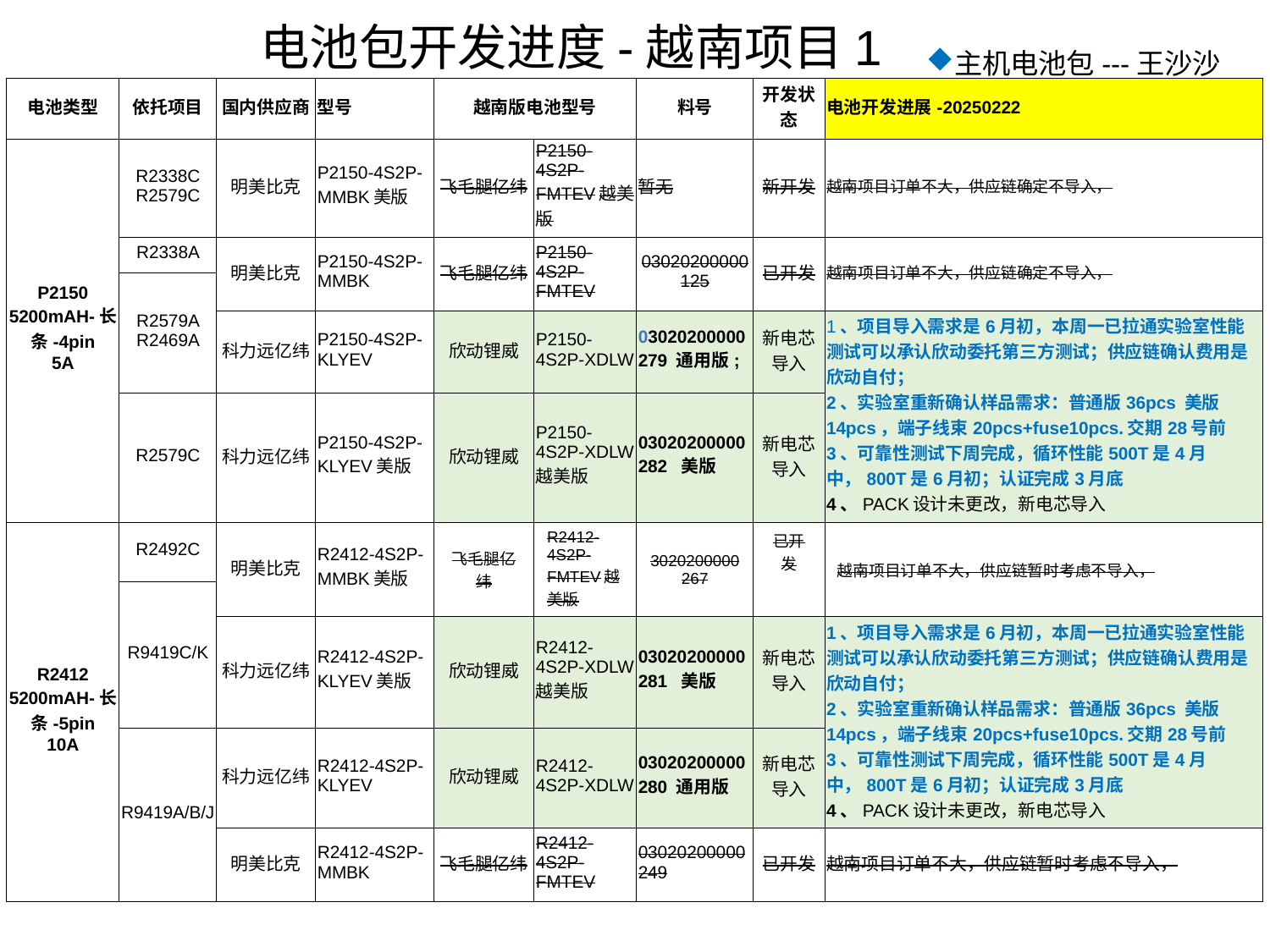

# 电池包开发进度-越南项目1
主机电池包---王沙沙
| 电池类型 | 依托项目 | 国内供应商 | 型号 | 越南版电池型号 |  | 料号 | 开发状态 | 电池开发进展-20250222 |
| --- | --- | --- | --- | --- | --- | --- | --- | --- |
| P2150 5200mAH-长条-4pin 5A | R2338C R2579C | 明美比克 | P2150-4S2P-MMBK美版 | 飞毛腿亿纬 | P2150-4S2P-FMTEV越美版 | 暂无 | 新开发 | 越南项目订单不大，供应链确定不导入， |
|  | R2338A | 明美比克 | P2150-4S2P-MMBK | 飞毛腿亿纬 | P2150-4S2P-FMTEV | 03020200000125 | 已开发 | 越南项目订单不大，供应链确定不导入， |
|  | R2579A R2469A |  |  |  |  |  |  |  |
|  |  | 科力远亿纬 | P2150-4S2P-KLYEV | 欣动锂威 | P2150-4S2P-XDLW | 03020200000279 通用版; | 新电芯导入 | 1、项目导入需求是6月初，本周一已拉通实验室性能测试可以承认欣动委托第三方测试；供应链确认费用是欣动自付； 2、实验室重新确认样品需求：普通版36pcs 美版14pcs，端子线束20pcs+fuse10pcs.交期28号前 3、可靠性测试下周完成，循环性能500T是4月中，800T是6月初；认证完成3月底 4、PACK设计未更改，新电芯导入 |
|  | R2579C | 科力远亿纬 | P2150-4S2P-KLYEV美版 | 欣动锂威 | P2150-4S2P-XDLW越美版 | 03020200000282 美版 | 新电芯导入 |  |
| R2412 5200mAH-长条-5pin 10A | R2492C | 明美比克 | R2412-4S2P-MMBK美版 | 飞毛腿亿纬 | R2412-4S2P-FMTEV越美版 | 3020200000267 | 已开发 | 越南项目订单不大，供应链暂时考虑不导入， |
|  | R9419C/K |  |  |  |  |  |  |  |
|  |  | 科力远亿纬 | R2412-4S2P-KLYEV美版 | 欣动锂威 | R2412-4S2P-XDLW越美版 | 03020200000281 美版 | 新电芯导入 | 1、项目导入需求是6月初，本周一已拉通实验室性能测试可以承认欣动委托第三方测试；供应链确认费用是欣动自付； 2、实验室重新确认样品需求：普通版36pcs 美版14pcs，端子线束20pcs+fuse10pcs.交期28号前 3、可靠性测试下周完成，循环性能500T是4月中，800T是6月初；认证完成3月底 4、PACK设计未更改，新电芯导入 |
|  | R9419A/B/J | 科力远亿纬 | R2412-4S2P-KLYEV | 欣动锂威 | R2412-4S2P-XDLW | 03020200000280 通用版 | 新电芯导入 |  |
|  |  | 明美比克 | R2412-4S2P-MMBK | 飞毛腿亿纬 | R2412-4S2P-FMTEV | 03020200000249 | 已开发 | 越南项目订单不大，供应链暂时考虑不导入， |